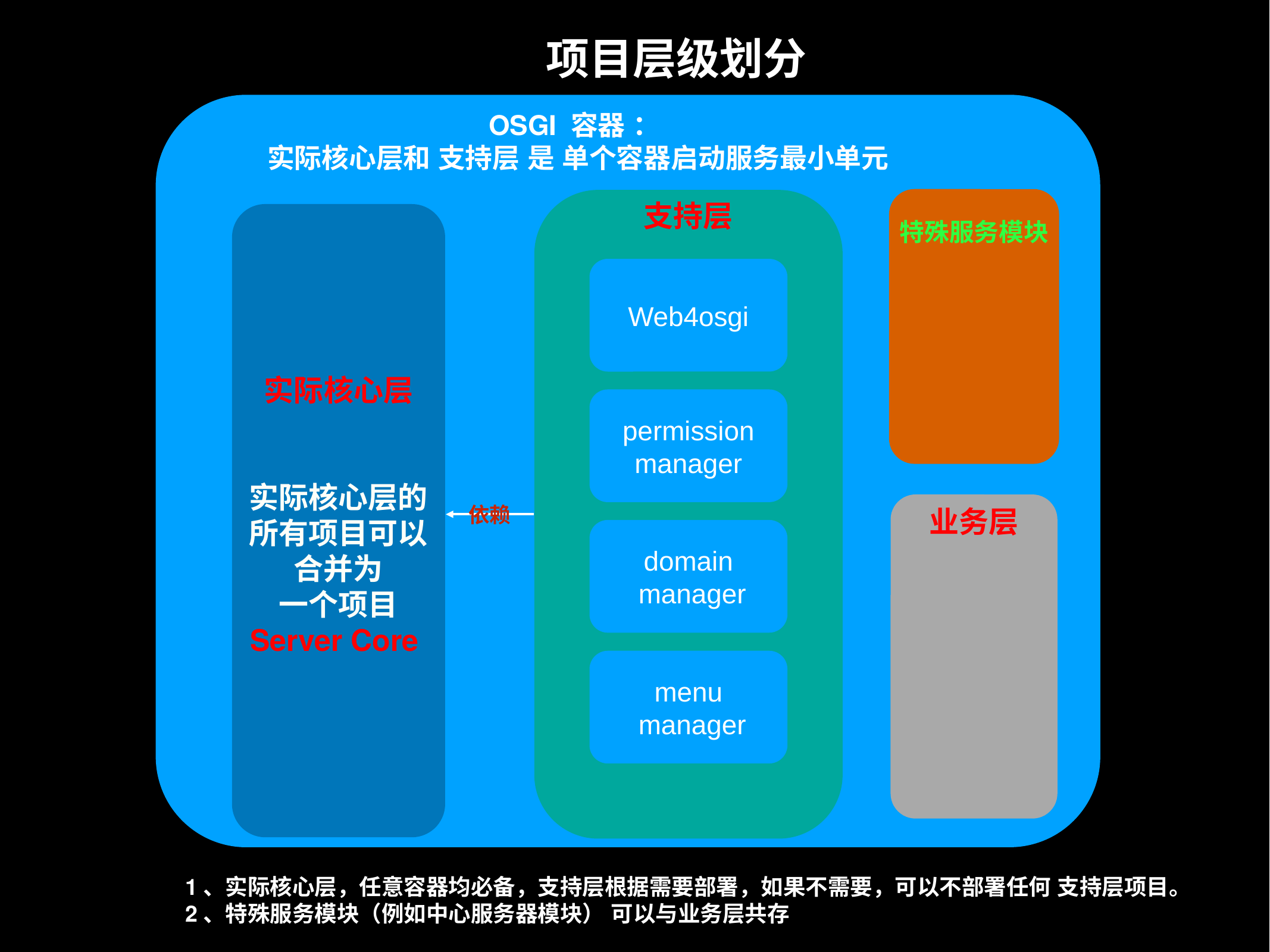

项目层级划分

OSGI 容器 ：
实际核心层和 支持层 是 单个容器启动服务最小单元

支持层

特殊服务模块
Web4osgi
实际核心层

实际核心层的
所有项目可以
合并为
一个项目
Server Core
permission manager
依赖

业务层

domain
 manager
menu
 manager
1、实际核心层，任意容器均必备，支持层根据需要部署，如果不需要，可以不部署任何 支持层项目。
2、特殊服务模块（例如中心服务器模块） 可以与业务层共存